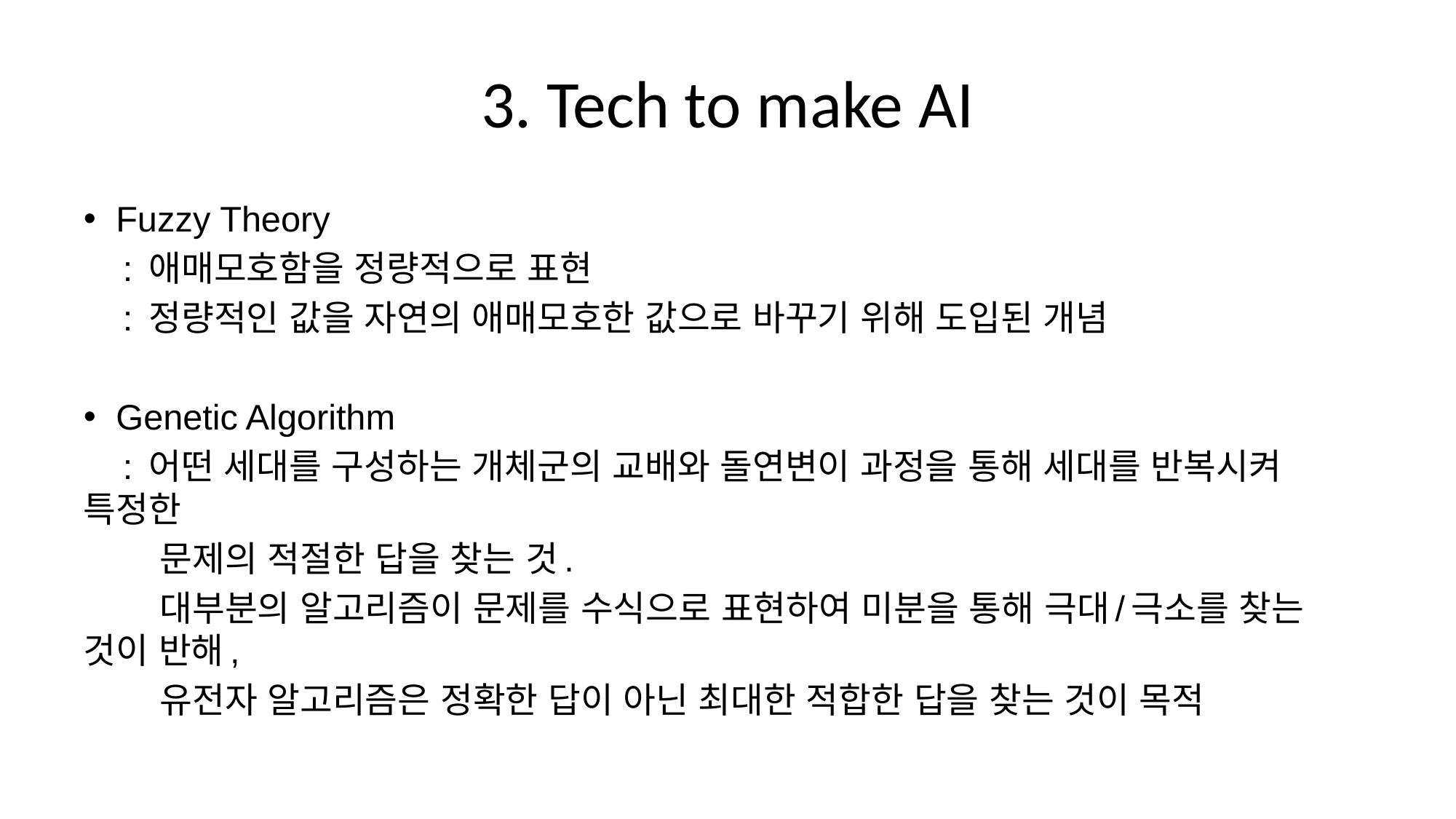

# 3. Tech to make AI
Fuzzy Theory
    : 애매모호함을 정량적으로 표현
    : 정량적인 값을 자연의 애매모호한 값으로 바꾸기 위해 도입된 개념

Genetic Algorithm
    : 어떤 세대를 구성하는 개체군의 교배와 돌연변이 과정을 통해 세대를 반복시켜 특정한
       문제의 적절한 답을 찾는 것.
       대부분의 알고리즘이 문제를 수식으로 표현하여 미분을 통해 극대/극소를 찾는 것이 반해,
       유전자 알고리즘은 정확한 답이 아닌 최대한 적합한 답을 찾는 것이 목적